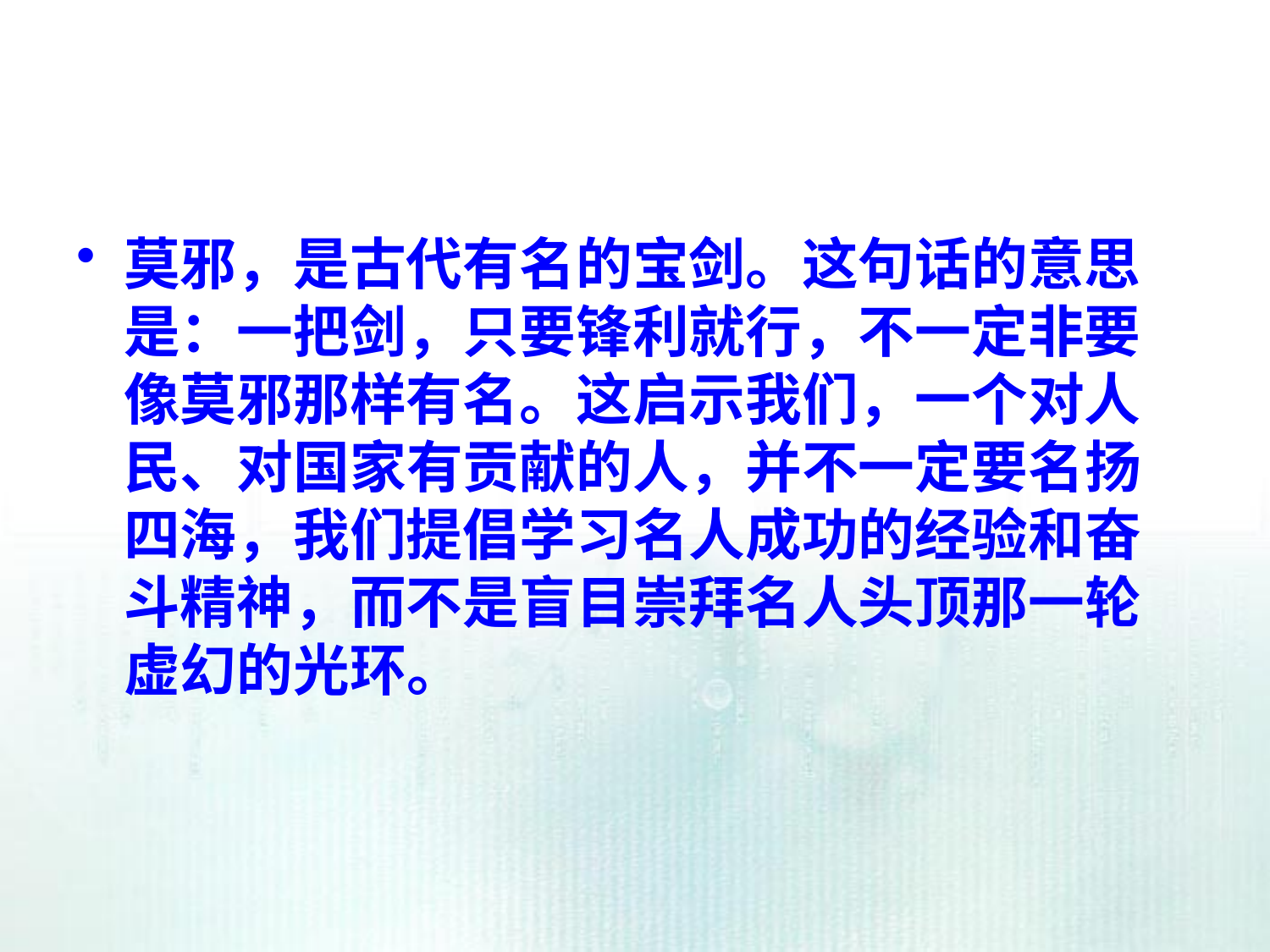

#
莫邪，是古代有名的宝剑。这句话的意思是：一把剑，只要锋利就行，不一定非要像莫邪那样有名。这启示我们，一个对人民、对国家有贡献的人，并不一定要名扬四海，我们提倡学习名人成功的经验和奋斗精神，而不是盲目崇拜名人头顶那一轮虚幻的光环。